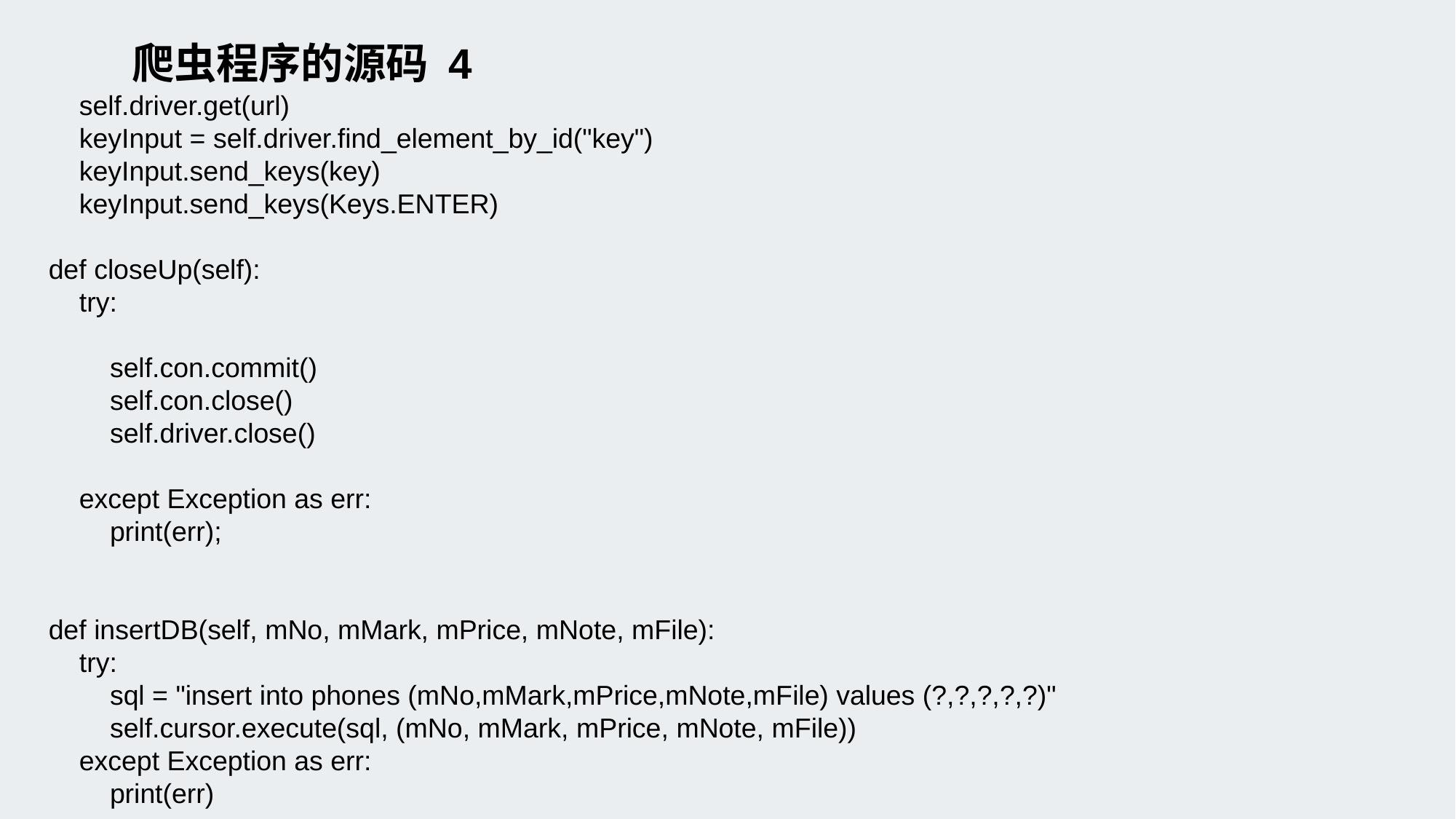

# 爬虫程序的源码 4
        self.driver.get(url)
        keyInput = self.driver.find_element_by_id("key")
        keyInput.send_keys(key)
        keyInput.send_keys(Keys.ENTER)

    def closeUp(self):
        try:

            self.con.commit()
            self.con.close()
            self.driver.close()

        except Exception as err:
            print(err);

    def insertDB(self, mNo, mMark, mPrice, mNote, mFile):
        try:
            sql = "insert into phones (mNo,mMark,mPrice,mNote,mFile) values (?,?,?,?,?)"
            self.cursor.execute(sql, (mNo, mMark, mPrice, mNote, mFile))
        except Exception as err:
            print(err)